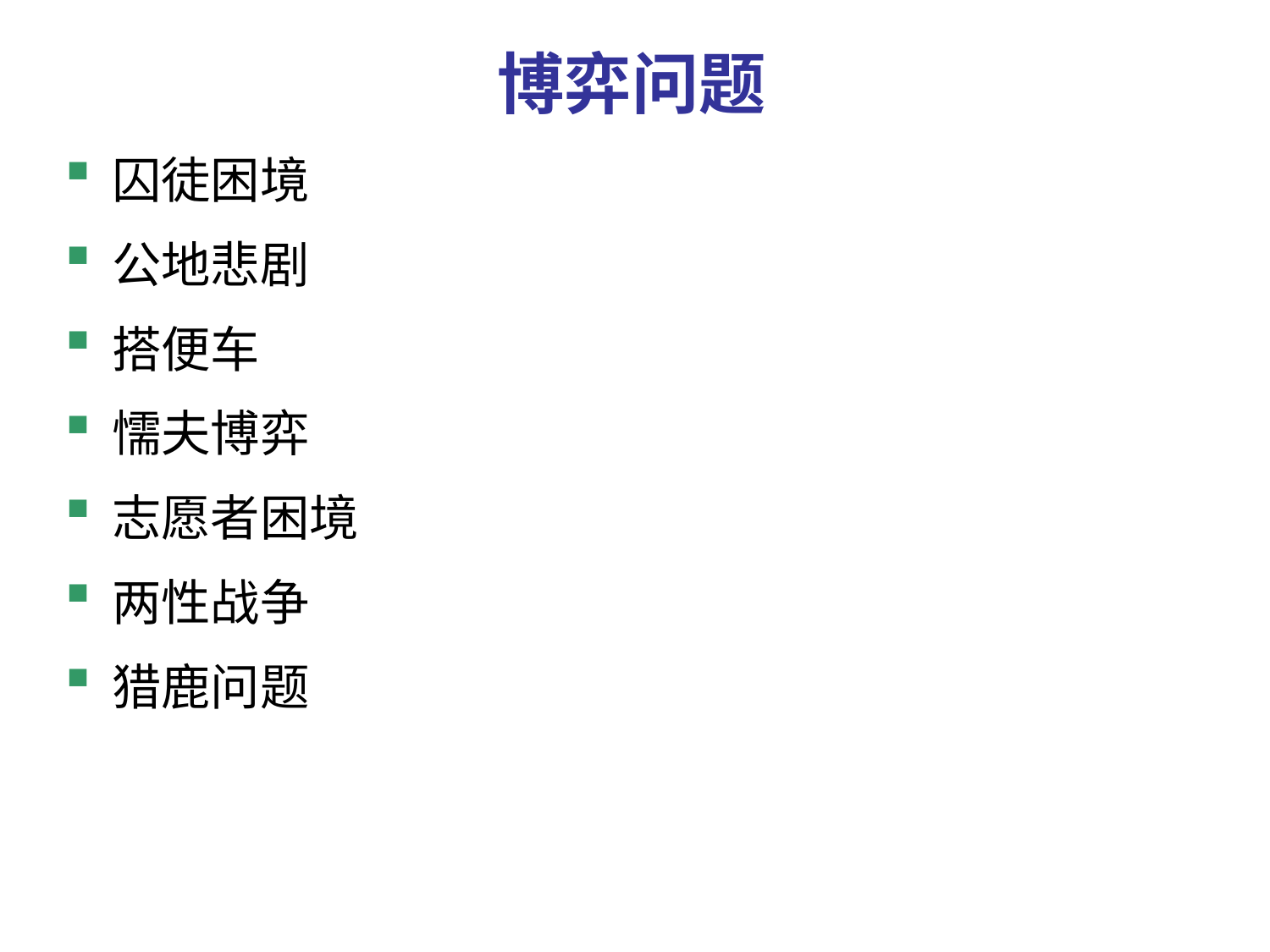

# 博弈问题
囚徒困境
公地悲剧
搭便车
懦夫博弈
志愿者困境
两性战争
猎鹿问题